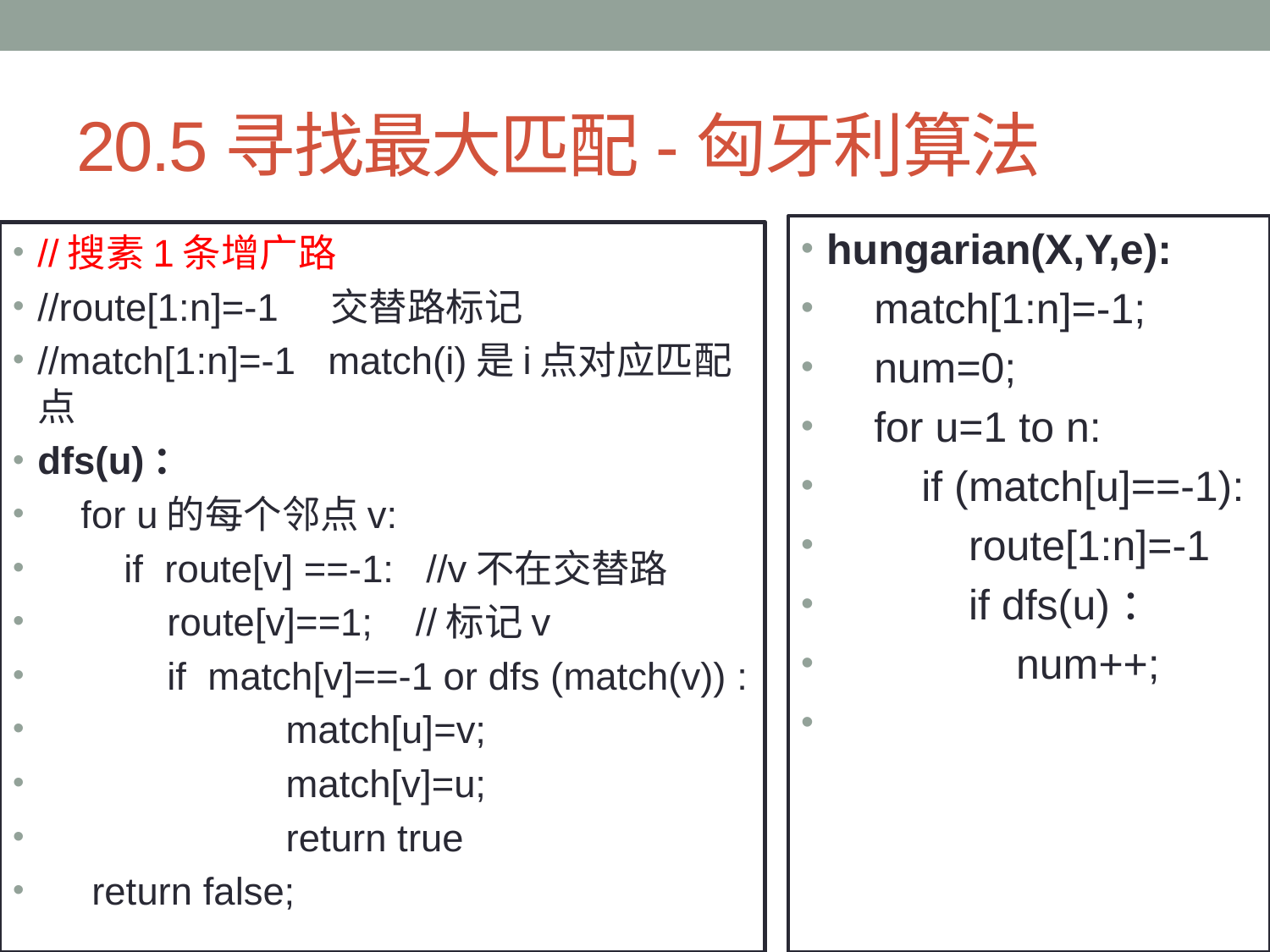

# 20.5寻找最大匹配-匈牙利算法
hungarian(X,Y,e):
    match[1:n]=-1;
    num=0;
    for u=1 to n:
        if (match[u]==-1):
            route[1:n]=-1
            if dfs(u)：
                num++;

//搜素1条增广路
//route[1:n]=-1    交替路标记
//match[1:n]=-1   match(i)是i点对应匹配点
dfs(u)：
    for u的每个邻点v:
        if  route[v] ==-1:   //v不在交替路
            route[v]==1;    //标记v
            if  match[v]==-1 or dfs (match(v)) :
                       match[u]=v;
                       match[v]=u;
                       return true
     return false;